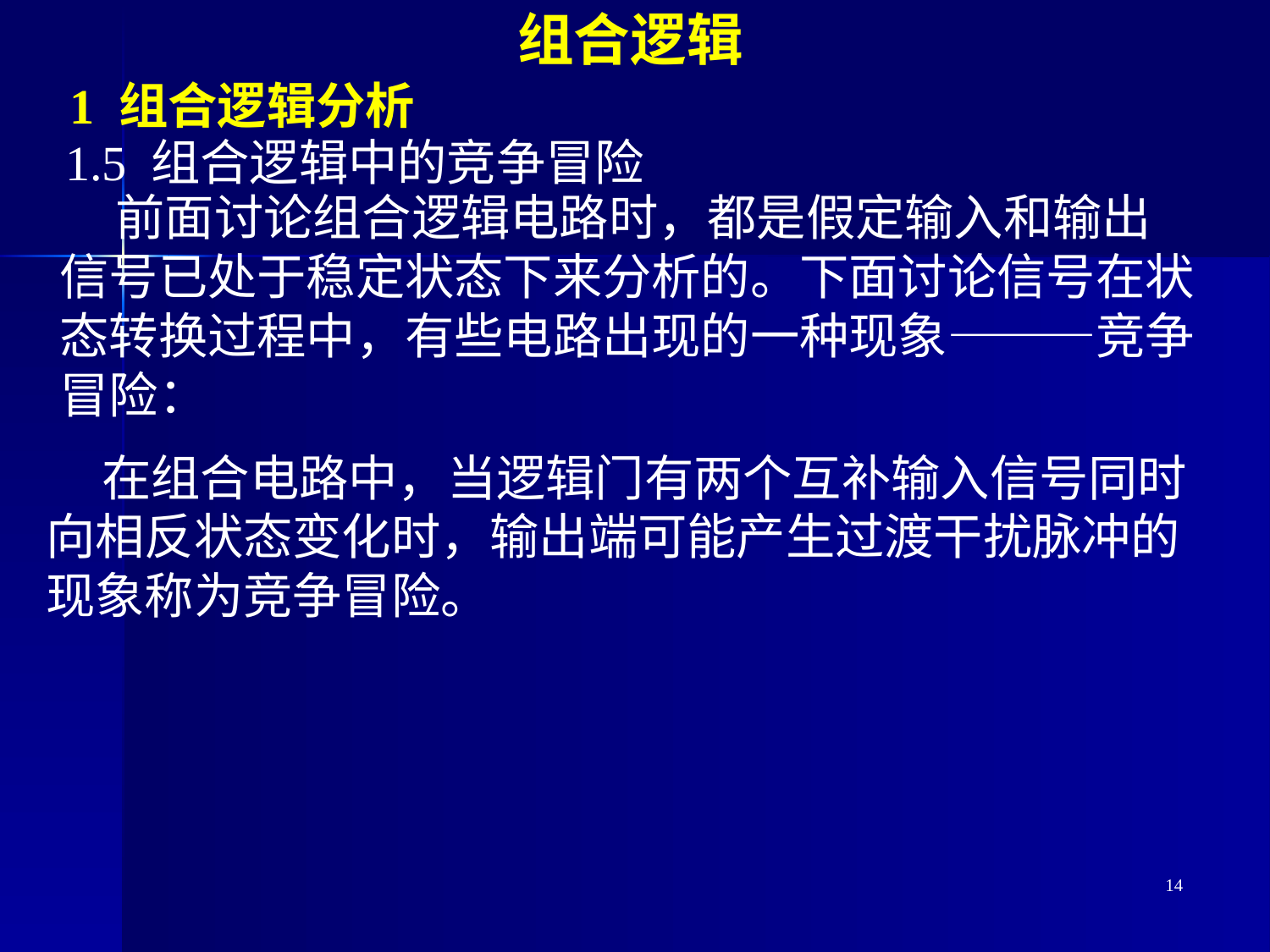

# 组合逻辑
1 组合逻辑分析
1.5 组合逻辑中的竞争冒险
    前面讨论组合逻辑电路时，都是假定输入和输出信号已处于稳定状态下来分析的。下面讨论信号在状态转换过程中，有些电路出现的一种现象———竞争冒险：
    在组合电路中，当逻辑门有两个互补输入信号同时向相反状态变化时，输出端可能产生过渡干扰脉冲的现象称为竞争冒险。
14